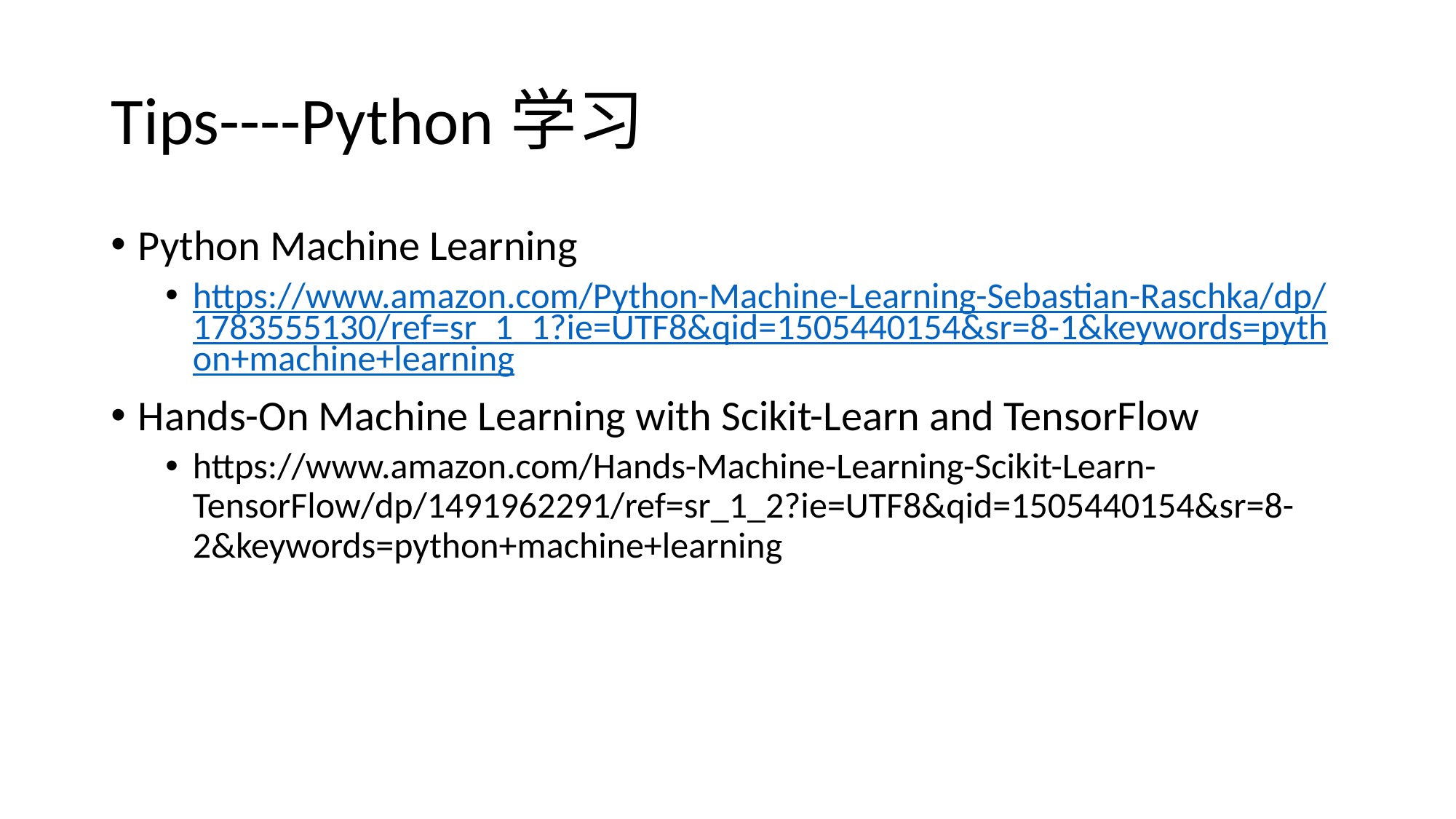

# Tips----Python学习
Python Machine Learning
https://www.amazon.com/Python-Machine-Learning-Sebastian-Raschka/dp/1783555130/ref=sr_1_1?ie=UTF8&qid=1505440154&sr=8-1&keywords=python+machine+learning
Hands-On Machine Learning with Scikit-Learn and TensorFlow
https://www.amazon.com/Hands-Machine-Learning-Scikit-Learn-TensorFlow/dp/1491962291/ref=sr_1_2?ie=UTF8&qid=1505440154&sr=8-2&keywords=python+machine+learning